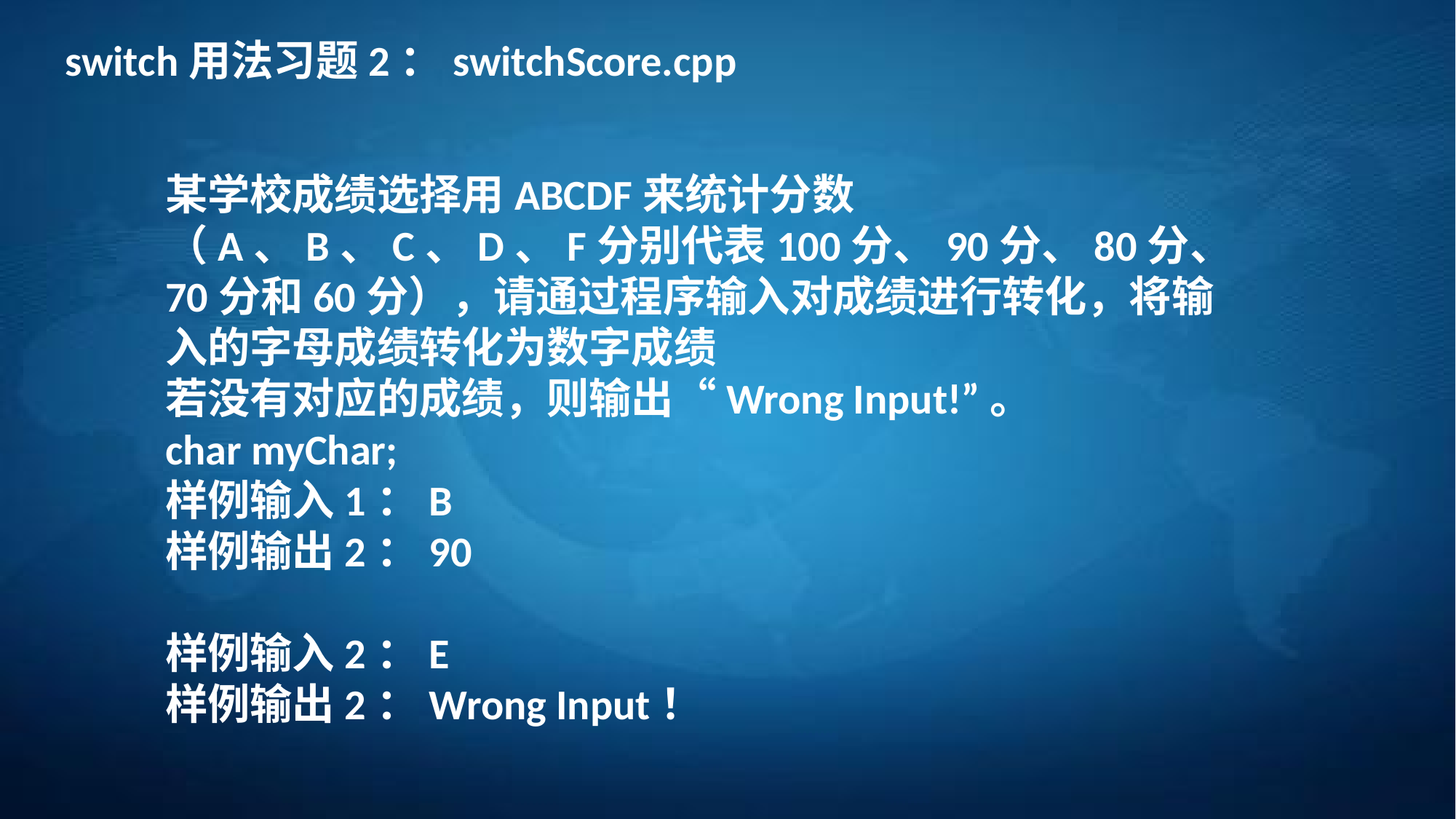

switch用法习题2：switchScore.cpp
某学校成绩选择用ABCDF来统计分数（A、B、C、D、F分别代表100分、90分、80分、70分和60分），请通过程序输入对成绩进行转化，将输入的字母成绩转化为数字成绩
若没有对应的成绩，则输出“Wrong Input!”。
char myChar;
样例输入1：B
样例输出2：90

样例输入2：E
样例输出2：Wrong Input！